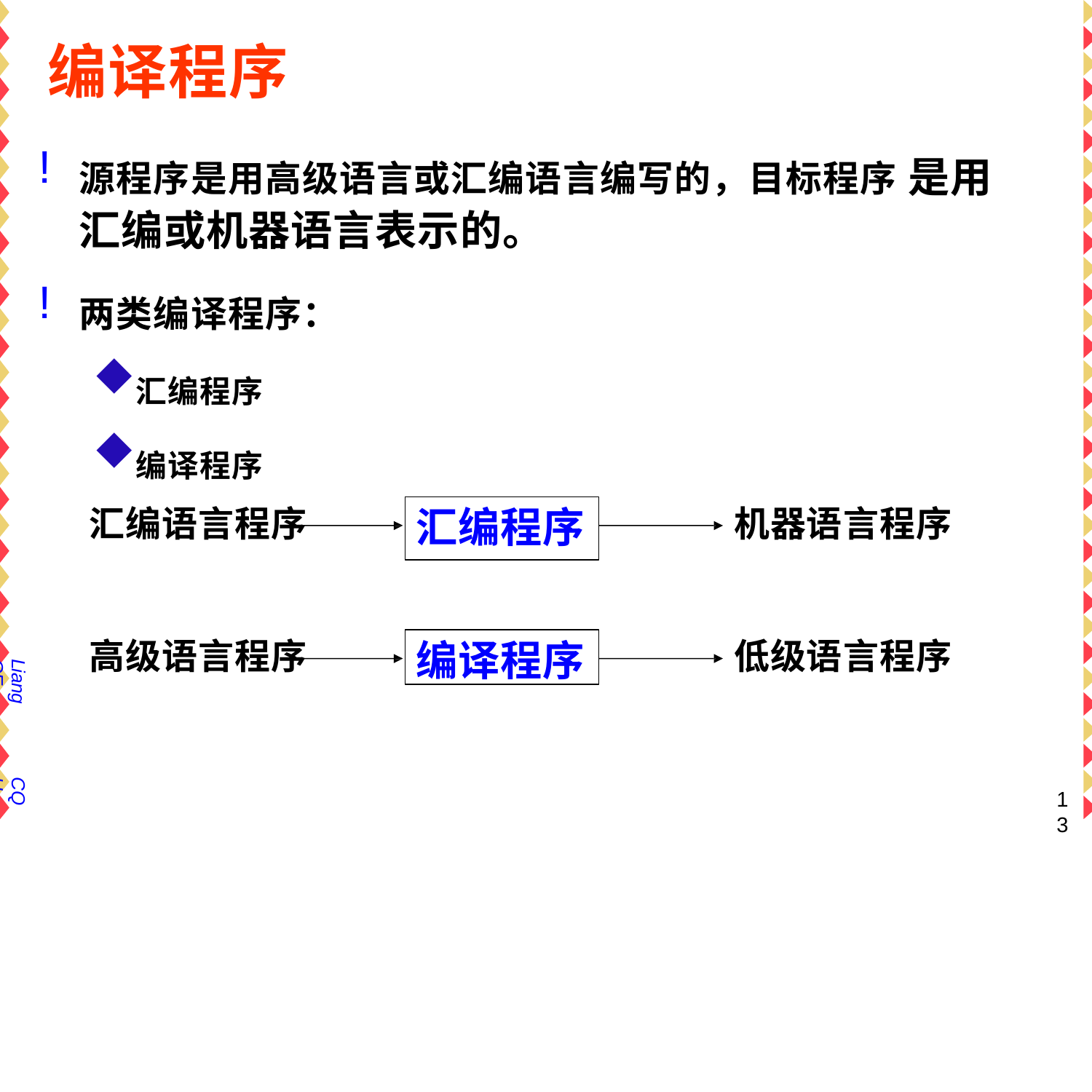

# 编译程序
源程序是用高级语言或汇编语言编写的，目标程序 是用汇编或机器语言表示的。
两类编译程序：
汇编程序
编译程序

汇编语言程序
机器语言程序
汇编程序

编译程序
高级语言程序
低级语言程序

Liang GE
CQU
13